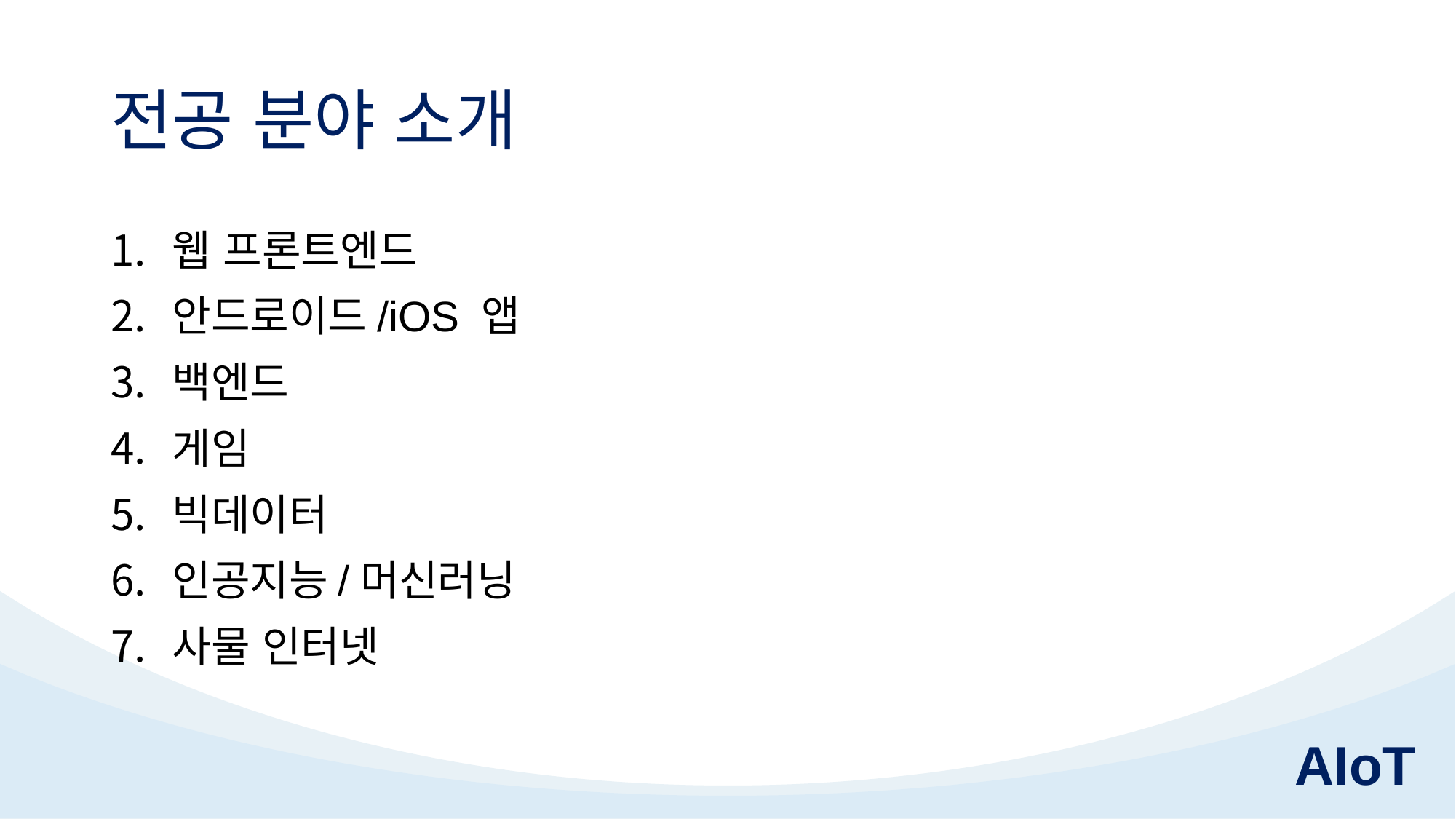

# 전공 분야 소개
웹 프론트엔드
안드로이드/iOS 앱
백엔드
게임
빅데이터
인공지능/머신러닝
사물 인터넷